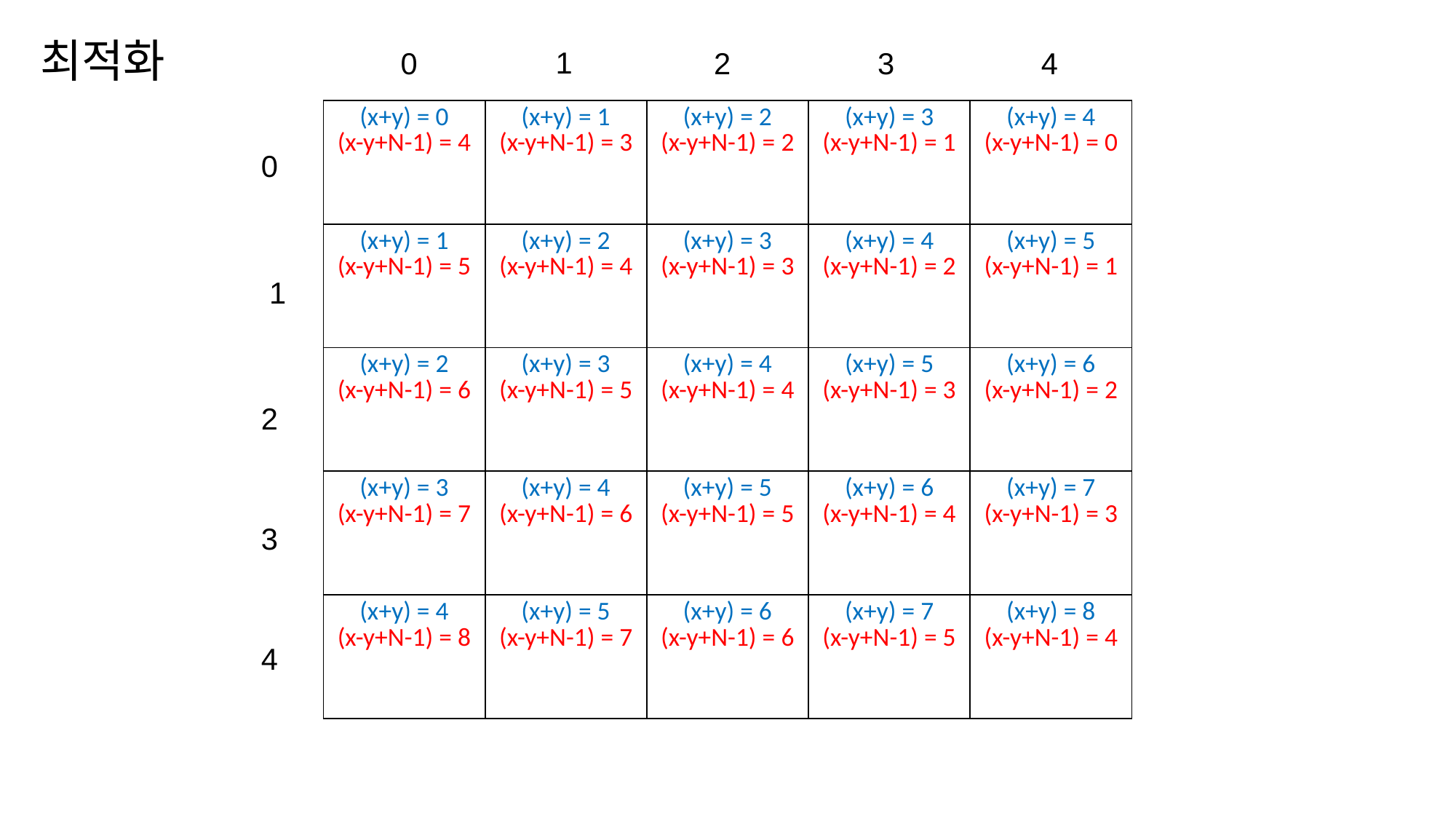

최적화
1
0
3
4
2
| (x+y) = 0 (x-y+N-1) = 4 | (x+y) = 1 (x-y+N-1) = 3 | (x+y) = 2 (x-y+N-1) = 2 | (x+y) = 3 (x-y+N-1) = 1 | (x+y) = 4 (x-y+N-1) = 0 |
| --- | --- | --- | --- | --- |
| (x+y) = 1 (x-y+N-1) = 5 | (x+y) = 2 (x-y+N-1) = 4 | (x+y) = 3 (x-y+N-1) = 3 | (x+y) = 4 (x-y+N-1) = 2 | (x+y) = 5 (x-y+N-1) = 1 |
| (x+y) = 2 (x-y+N-1) = 6 | (x+y) = 3 (x-y+N-1) = 5 | (x+y) = 4 (x-y+N-1) = 4 | (x+y) = 5 (x-y+N-1) = 3 | (x+y) = 6 (x-y+N-1) = 2 |
| (x+y) = 3 (x-y+N-1) = 7 | (x+y) = 4 (x-y+N-1) = 6 | (x+y) = 5 (x-y+N-1) = 5 | (x+y) = 6 (x-y+N-1) = 4 | (x+y) = 7 (x-y+N-1) = 3 |
| (x+y) = 4 (x-y+N-1) = 8 | (x+y) = 5 (x-y+N-1) = 7 | (x+y) = 6 (x-y+N-1) = 6 | (x+y) = 7 (x-y+N-1) = 5 | (x+y) = 8 (x-y+N-1) = 4 |
0
 1
2
3
4